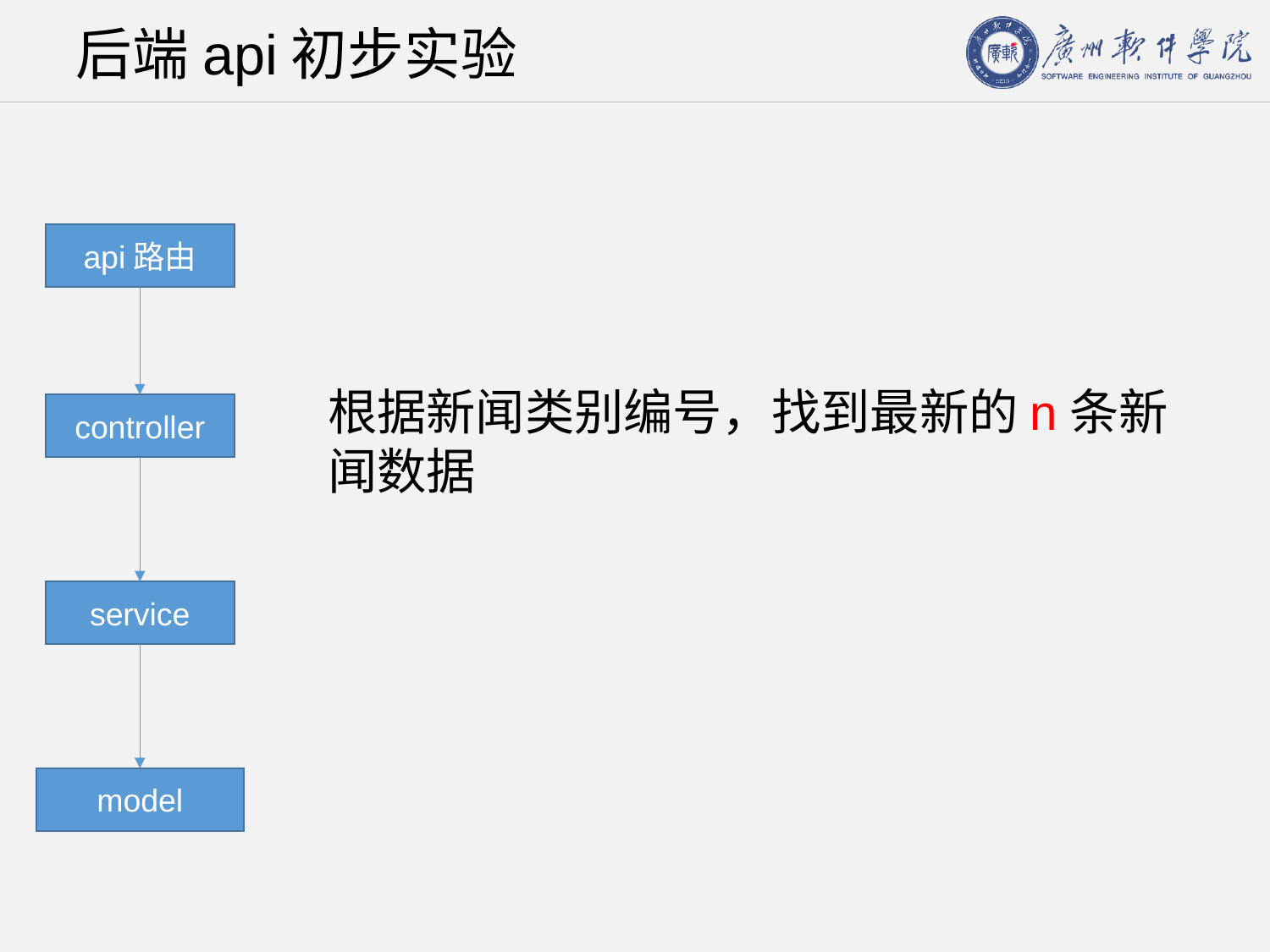

# 后端api初步实验
api路由
根据新闻类别编号，找到最新的n条新闻数据
controller
service
model